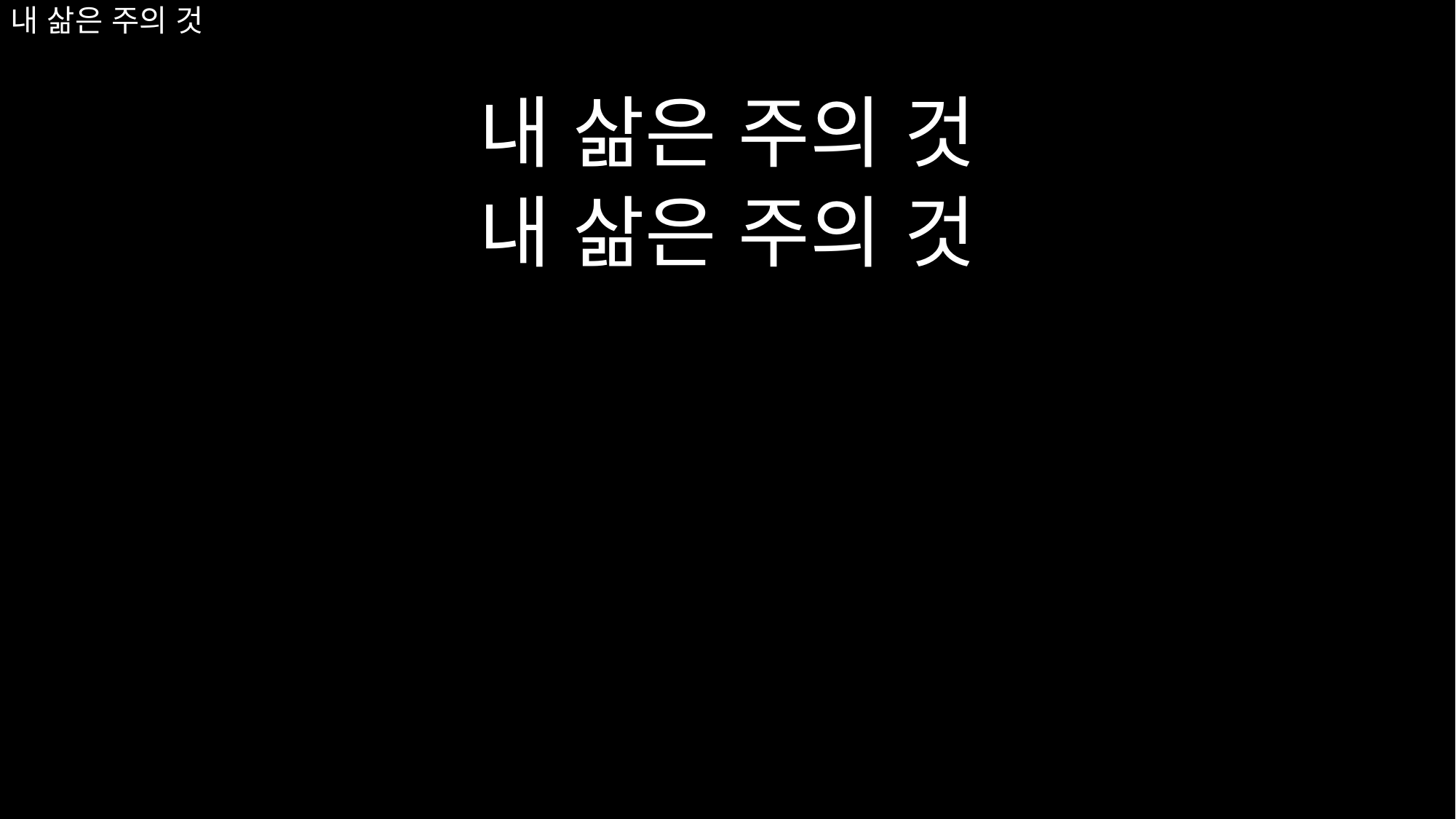

# 내 삶은 주의 것
내 삶은 주의 것
내 삶은 주의 것